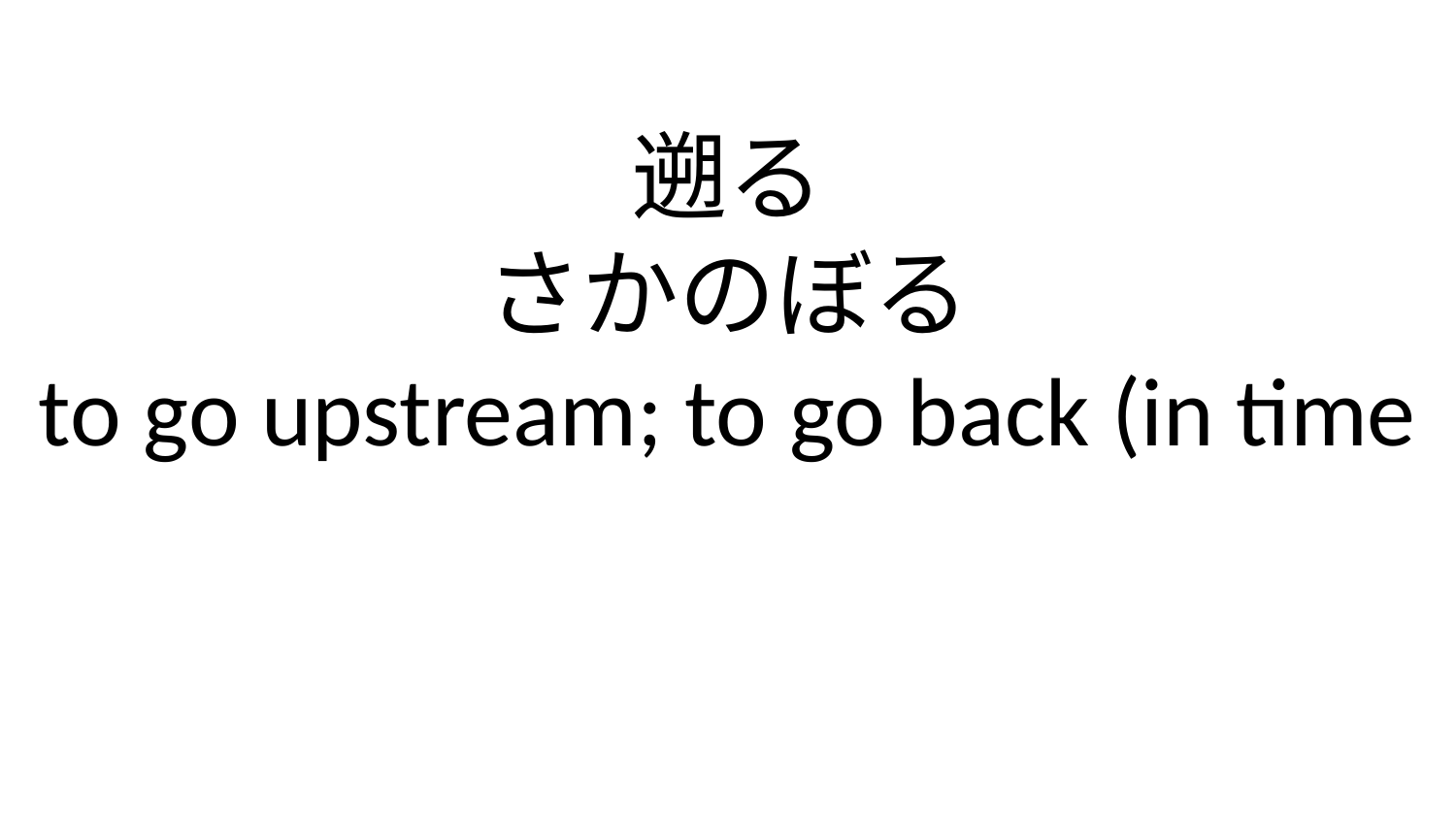

遡る
さかのぼる
to go upstream; to go back (in time